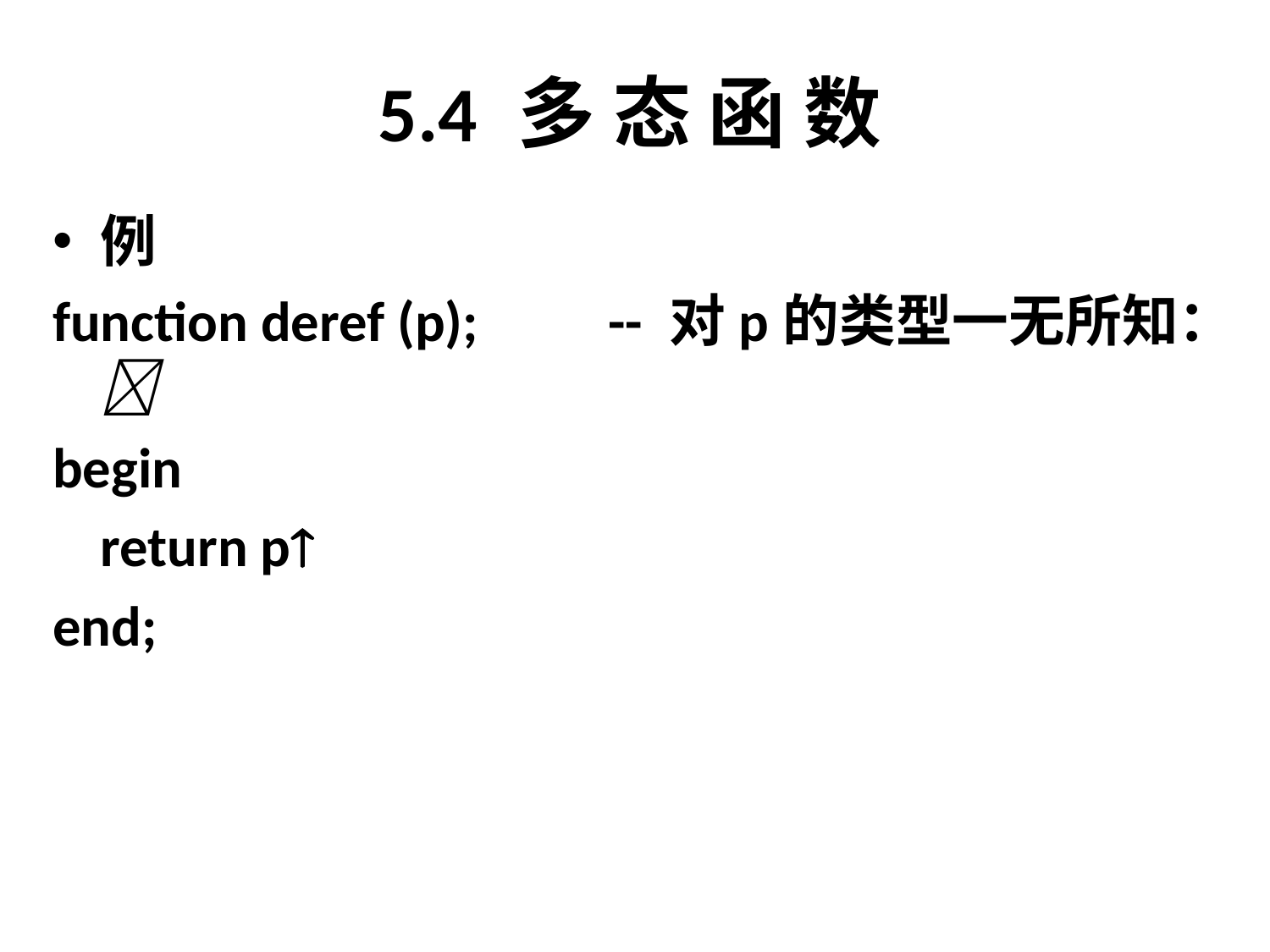

# 5.4 多 态 函 数
例
function deref (p); 	-- 对p的类型一无所知：β
begin
	return p↑
end;